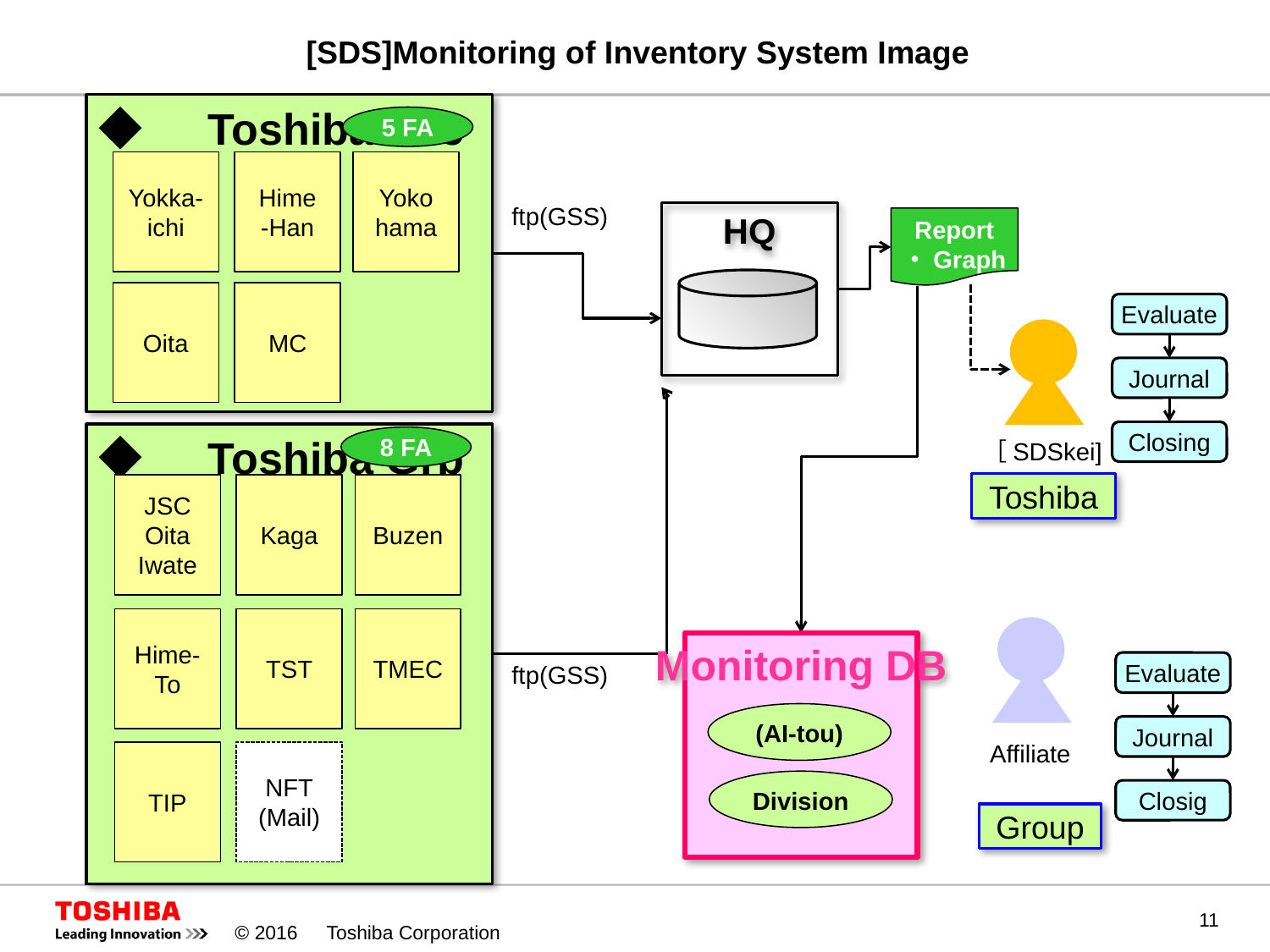

[SDS]Monitoring of Inventory System Image
◆　Toshiba Inte
5 FA
Yokka-
ichi
Hime
-Han
Yoko
hama
ftp(GSS)
HQ
Report
・Graph

Oita
MC
Evaluate

Journal
Closing
◆　Toshiba Grp
8 FA
［SDSkei]
Toshiba
JSC
Oita
Iwate
Kaga
Buzen
Hime-
To
TST
TMEC

Monitoring DB
Evaluate
ftp(GSS)
(AI-tou)
Journal
Affiliate
TIP
NFT
(Mail)
Division
Closig
Group